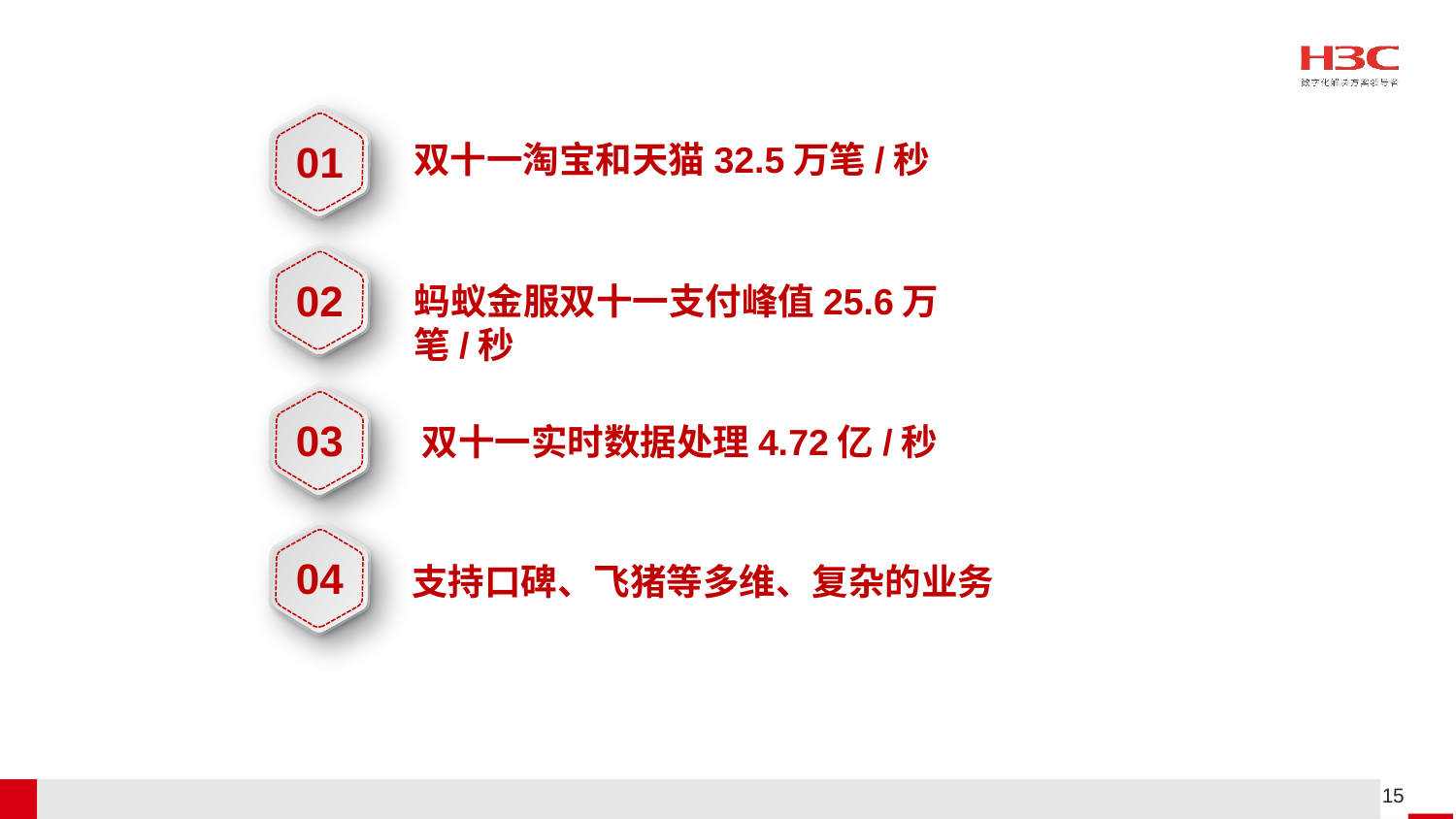

01
双十一淘宝和天猫32.5万笔/秒

02
蚂蚁金服双十一支付峰值25.6万笔/秒

03
双十一实时数据处理4.72亿/秒

04
支持口碑、飞猪等多维、复杂的业务